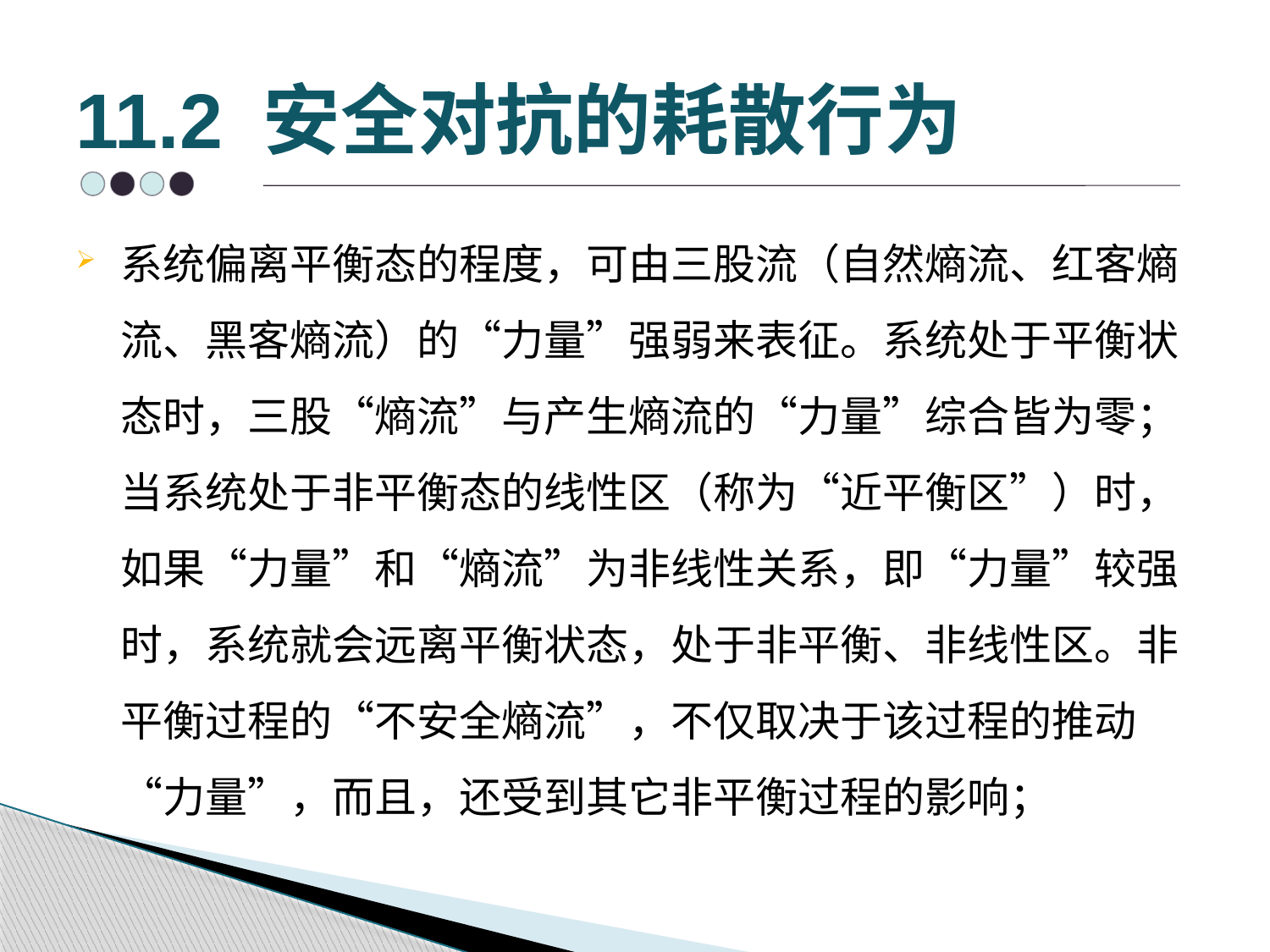

# 11.2 安全对抗的耗散行为

系统偏离平衡态的程度，可由三股流（自然熵流、红客熵流、黑客熵流）的“力量”强弱来表征。系统处于平衡状态时，三股“熵流”与产生熵流的“力量”综合皆为零；当系统处于非平衡态的线性区（称为“近平衡区”）时，如果“力量”和“熵流”为非线性关系，即“力量”较强时，系统就会远离平衡状态，处于非平衡、非线性区。非平衡过程的“不安全熵流”，不仅取决于该过程的推动“力量”，而且，还受到其它非平衡过程的影响；